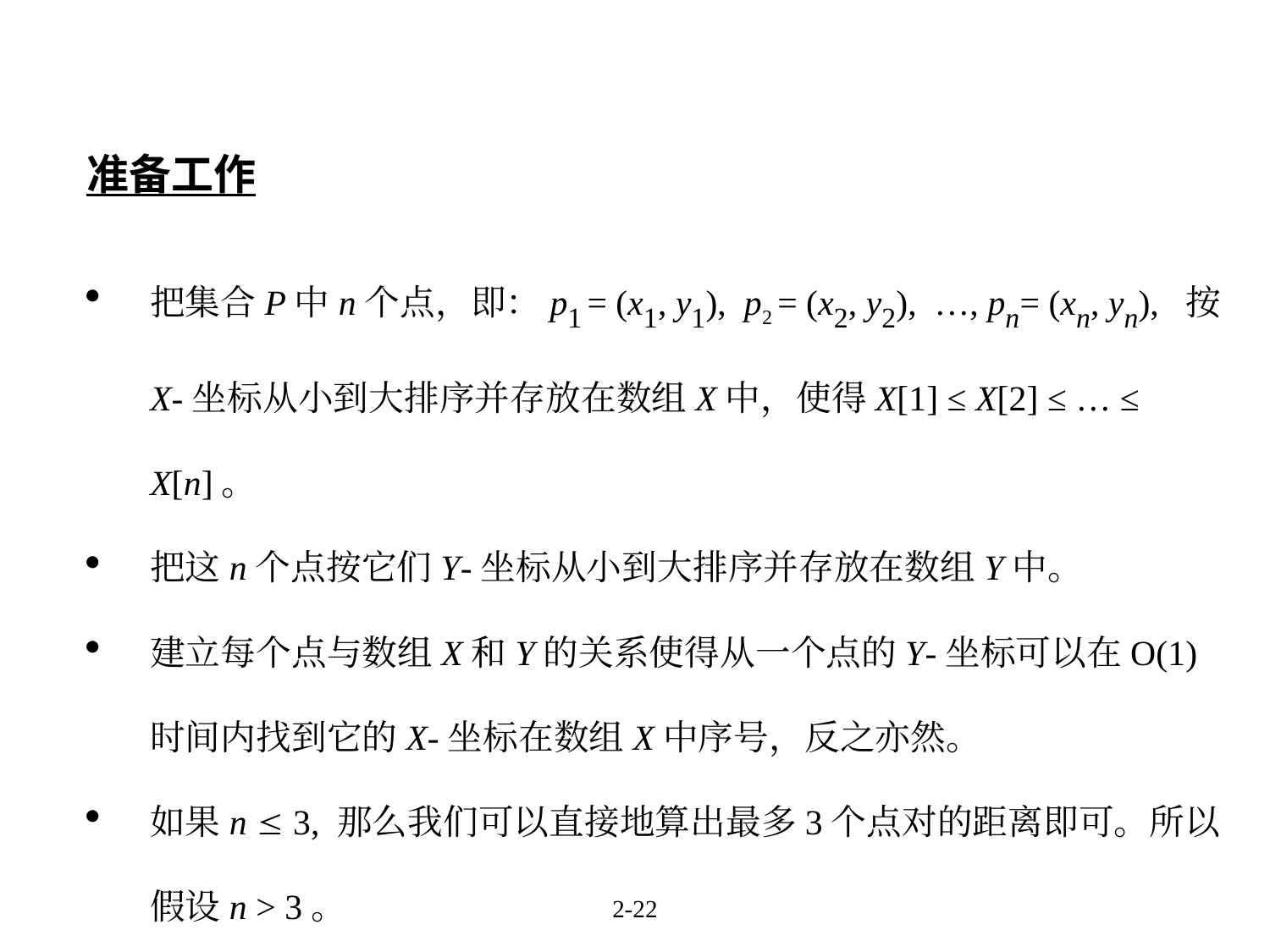

准备工作
把集合P中n个点，即：p1 = (x1, y1),  p2 = (x2, y2),  …, pn= (xn, yn),  按X-坐标从小到大排序并存放在数组X中，使得X[1] ≤ X[2] ≤ … ≤ X[n]。
把这n个点按它们Y-坐标从小到大排序并存放在数组Y中。
建立每个点与数组X和Y的关系使得从一个点的Y-坐标可以在O(1)时间内找到它的X-坐标在数组X中序号，反之亦然。
如果n ≤ 3, 那么我们可以直接地算出最多3个点对的距离即可。所以假设n > 3。
2-22